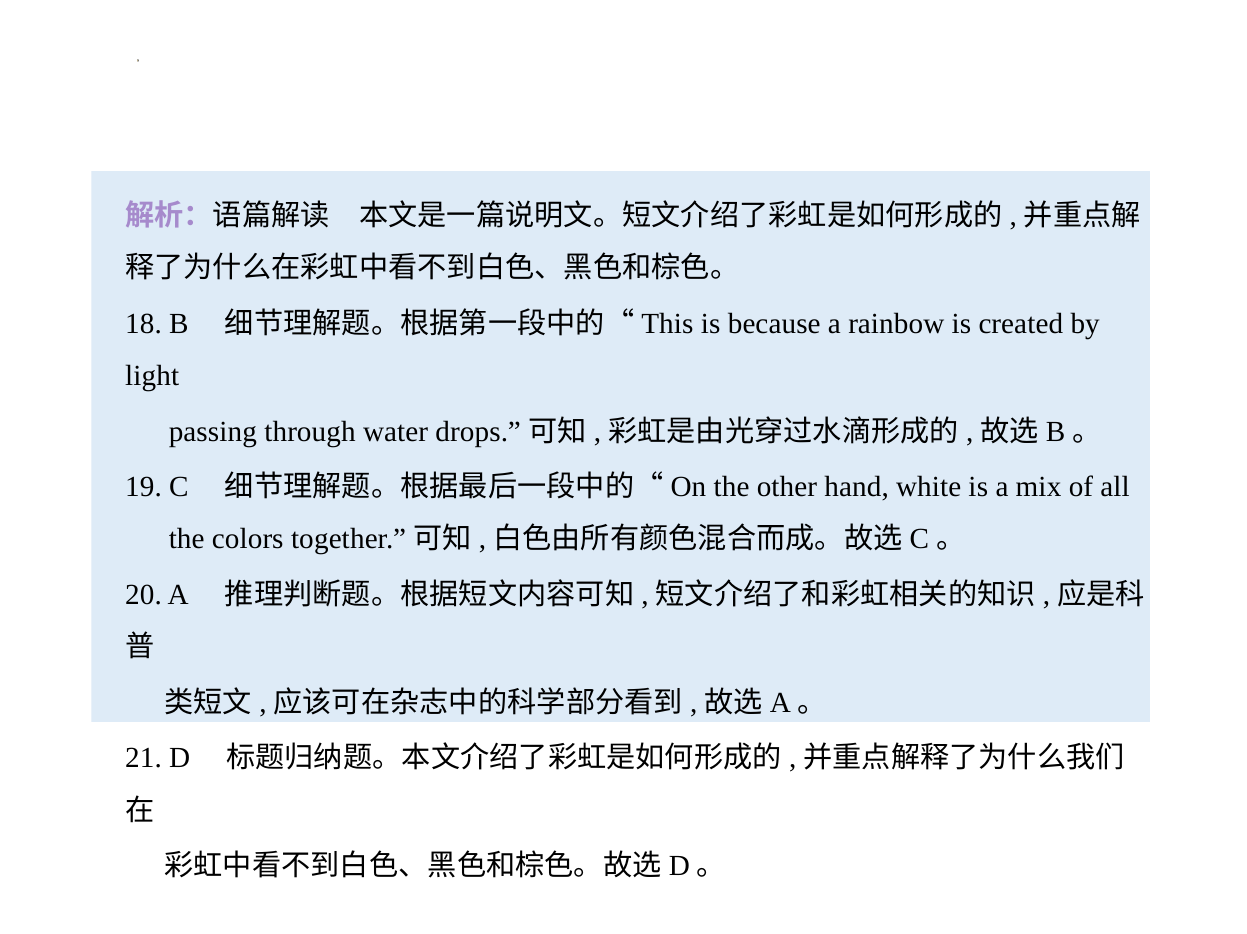

解析：语篇解读　本文是一篇说明文。短文介绍了彩虹是如何形成的,并重点解释了为什么在彩虹中看不到白色、黑色和棕色。
18. B　细节理解题。根据第一段中的“This is because a rainbow is created by light
      passing through water drops.”可知,彩虹是由光穿过水滴形成的,故选B。
19. C　细节理解题。根据最后一段中的“On the other hand, white is a mix of all
      the colors together.”可知,白色由所有颜色混合而成。故选C。
20. A　推理判断题。根据短文内容可知,短文介绍了和彩虹相关的知识,应是科普
     类短文,应该可在杂志中的科学部分看到,故选A。
21. D　标题归纳题。本文介绍了彩虹是如何形成的,并重点解释了为什么我们在
     彩虹中看不到白色、黑色和棕色。故选D。